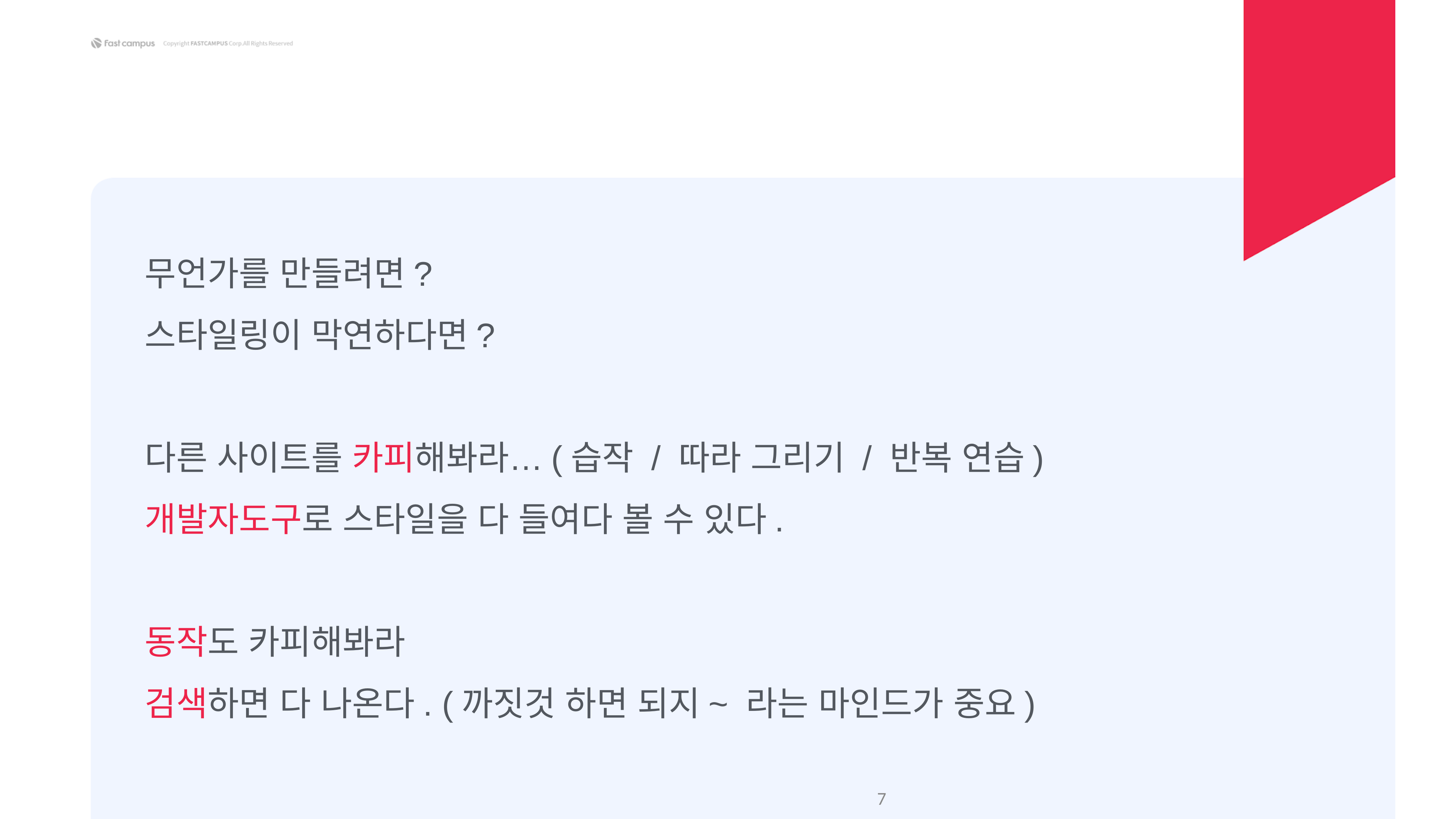

무언가를 만들려면?
스타일링이 막연하다면?

다른 사이트를 카피해봐라…(습작 / 따라 그리기 / 반복 연습)
개발자도구로 스타일을 다 들여다 볼 수 있다.

동작도 카피해봐라
검색하면 다 나온다. (까짓것 하면 되지~ 라는 마인드가 중요)

7